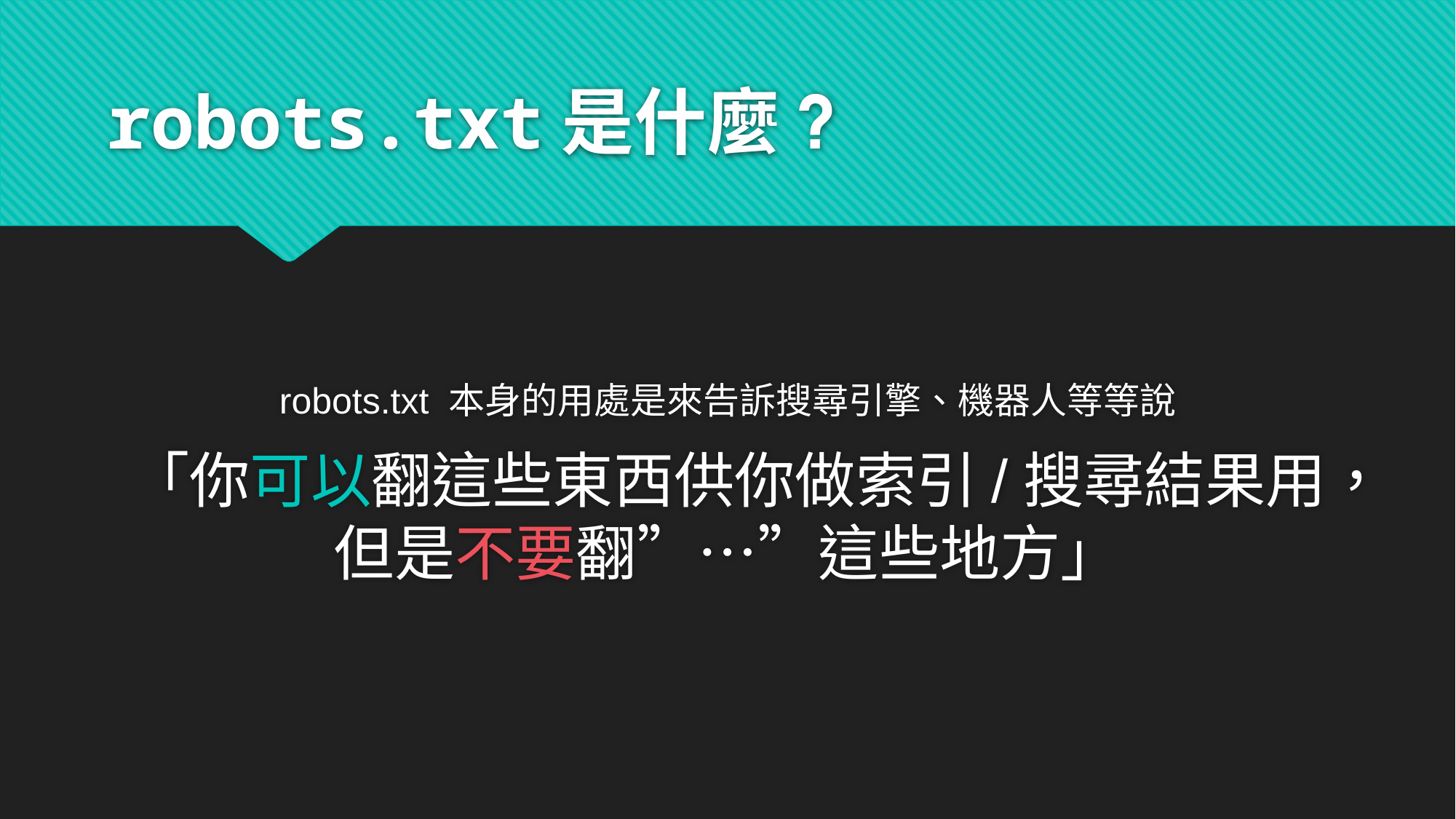

# robots.txt是什麼?
robots.txt 本身的用處是來告訴搜尋引擎、機器人等等說
「你可以翻這些東西供你做索引/搜尋結果用，但是不要翻”…”這些地方」